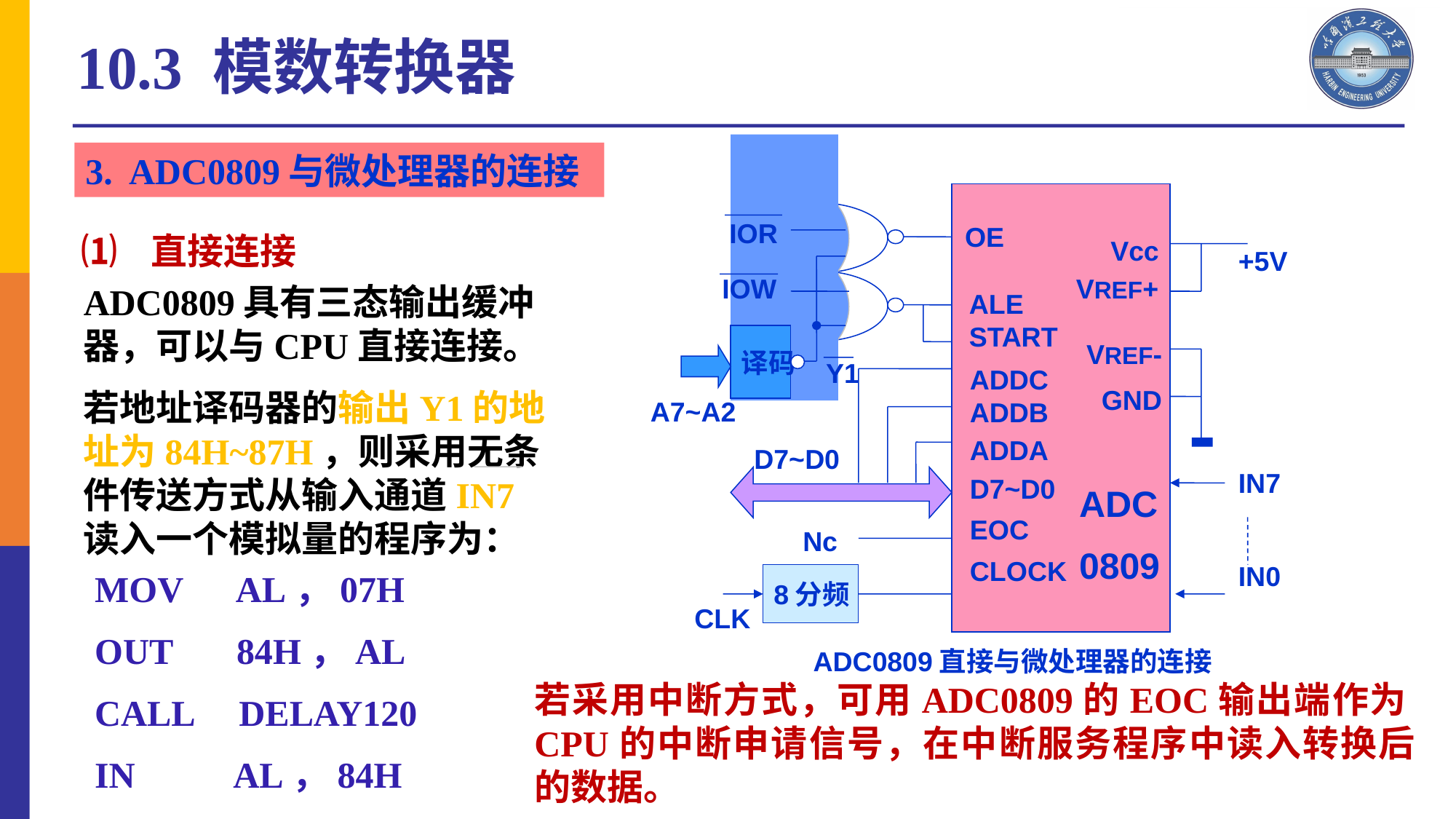

10.3 模数转换器

IOR

OE
Vcc

+5V

IOW

VREF+
ALE
START

译码

VREF-
GND

ADDC
ADDB
ADDA
D7~D0
EOC
CLOCK

Y1

A7~A2

D7~D0

IN7

IN0

ADC
0809

Nc

8分频
CLK

ADC0809直接与微处理器的连接
3.  ADC0809与微处理器的连接
⑴   直接连接
ADC0809具有三态输出缓冲器，可以与CPU直接连接。
若地址译码器的输出Y1的地址为84H~87H，则采用无条件传送方式从输入通道IN7读入一个模拟量的程序为：

MOV      AL，07H
OUT       84H，AL
CALL     DELAY120
IN           AL，84H
若采用中断方式，可用ADC0809的EOC输出端作为CPU的中断申请信号，在中断服务程序中读入转换后的数据。